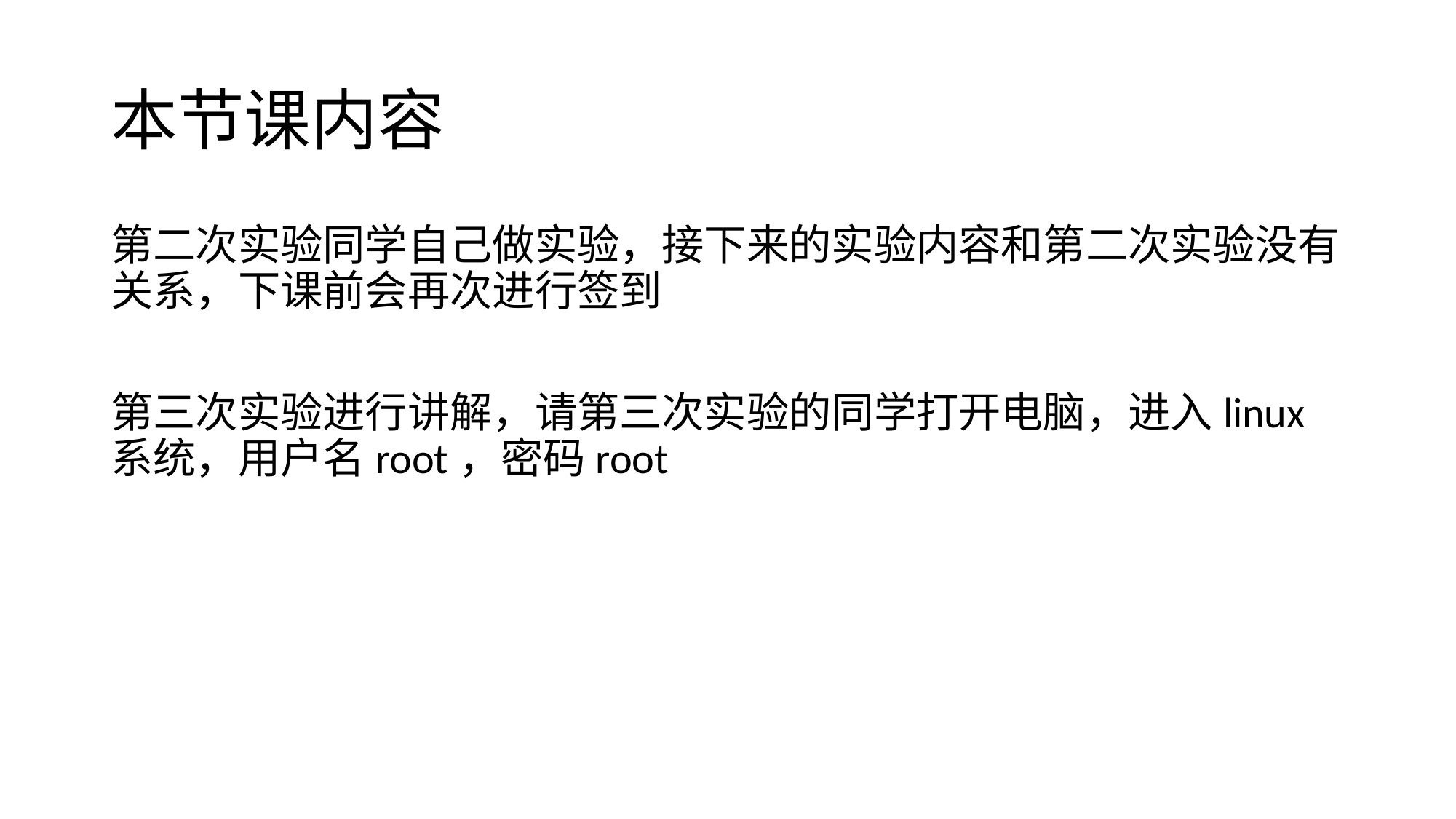

# 本节课内容
第二次实验同学自己做实验，接下来的实验内容和第二次实验没有关系，下课前会再次进行签到

第三次实验进行讲解，请第三次实验的同学打开电脑，进入linux系统，用户名root，密码root